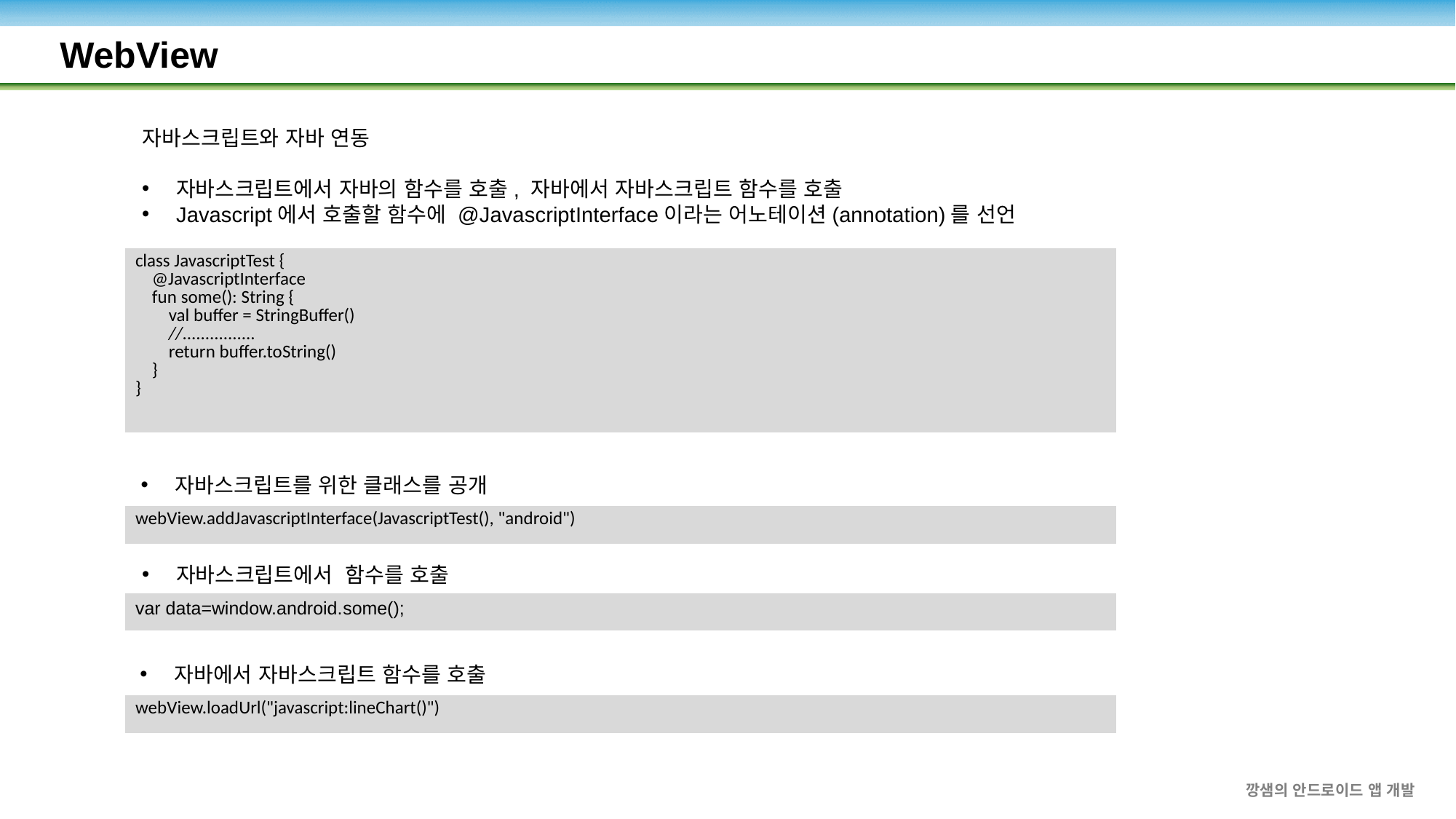

WebView
자바스크립트와 자바 연동

자바스크립트에서 자바의 함수를 호출, 자바에서 자바스크립트 함수를 호출
Javascript에서 호출할 함수에 @JavascriptInterface이라는 어노테이션(annotation)를 선언
| class JavascriptTest { @JavascriptInterface fun some(): String { val buffer = StringBuffer() //................ return buffer.toString() } } |
| --- |
자바스크립트를 위한 클래스를 공개
| webView.addJavascriptInterface(JavascriptTest(), "android") |
| --- |
자바스크립트에서  함수를 호출
| var data=window.android.some(); |
| --- |
자바에서 자바스크립트 함수를 호출
| webView.loadUrl("javascript:lineChart()") |
| --- |